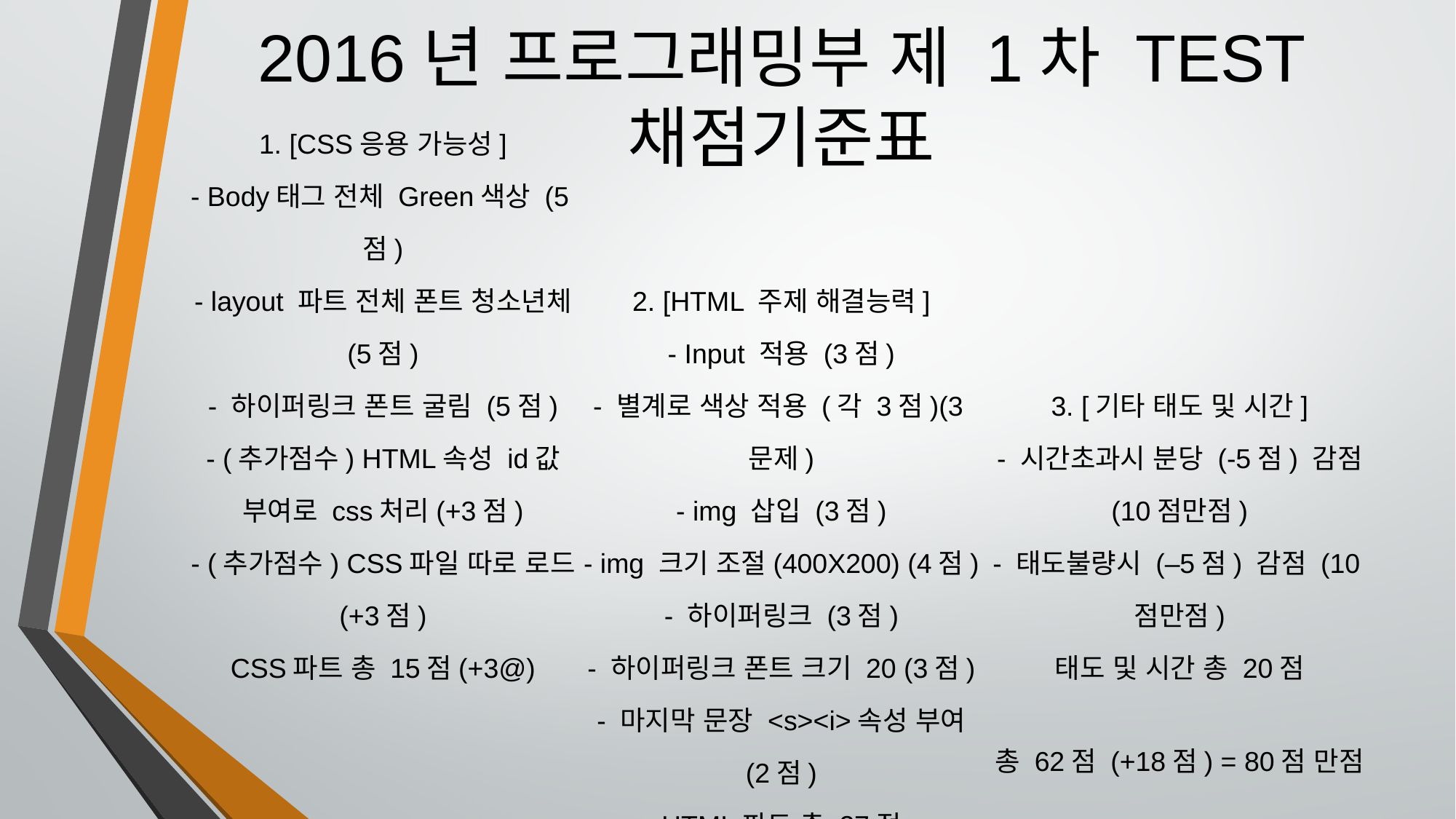

2016년 프로그래밍부 제 1차 TEST 채점기준표
1. [CSS응용 가능성]
- Body태그 전체 Green색상 (5점)
- layout 파트 전체 폰트 청소년체 (5점)
- 하이퍼링크 폰트 굴림 (5점)
- (추가점수) HTML속성 id값 부여로 css처리(+3점)
- (추가점수) CSS파일 따로 로드 (+3점)
CSS파트 총 15점(+3@)

2. [HTML 주제 해결능력]
- Input 적용 (3점)
- 별계로 색상 적용 (각 3점)(3문제)
- img 삽입 (3점)
- img 크기 조절(400X200) (4점)
- 하이퍼링크 (3점)
- 하이퍼링크 폰트 크기 20 (3점)
- 마지막 문장 <s><i>속성 부여 (2점)
HTML파트 총 27점

3. [기타 태도 및 시간]
- 시간초과시 분당 (-5점) 감점 (10점만점)
- 태도불량시 (–5점) 감점 (10점만점)
태도 및 시간 총 20점

총 62점 (+18점) = 80점 만점